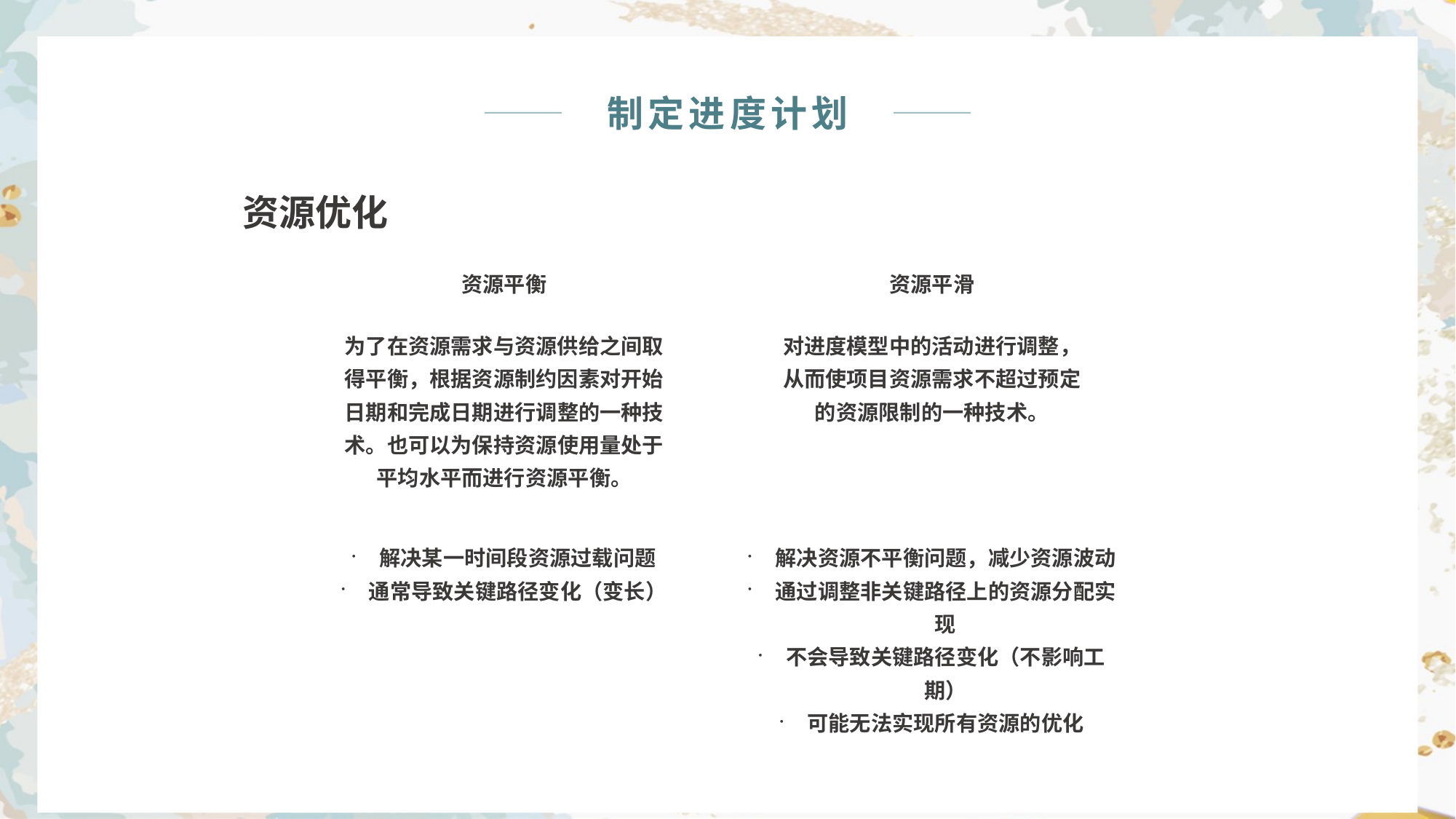

制定进度计划

资源优化
资源平滑
资源平衡
为了在资源需求与资源供给之间取得平衡，根据资源制约因素对开始日期和完成日期进行调整的一种技术。也可以为保持资源使用量处于平均水平而进行资源平衡。
对进度模型中的活动进行调整，从而使项目资源需求不超过预定的资源限制的一种技术。
解决某一时间段资源过载问题
通常导致关键路径变化（变长）
解决资源不平衡问题，减少资源波动
通过调整非关键路径上的资源分配实现
不会导致关键路径变化（不影响工期）
可能无法实现所有资源的优化